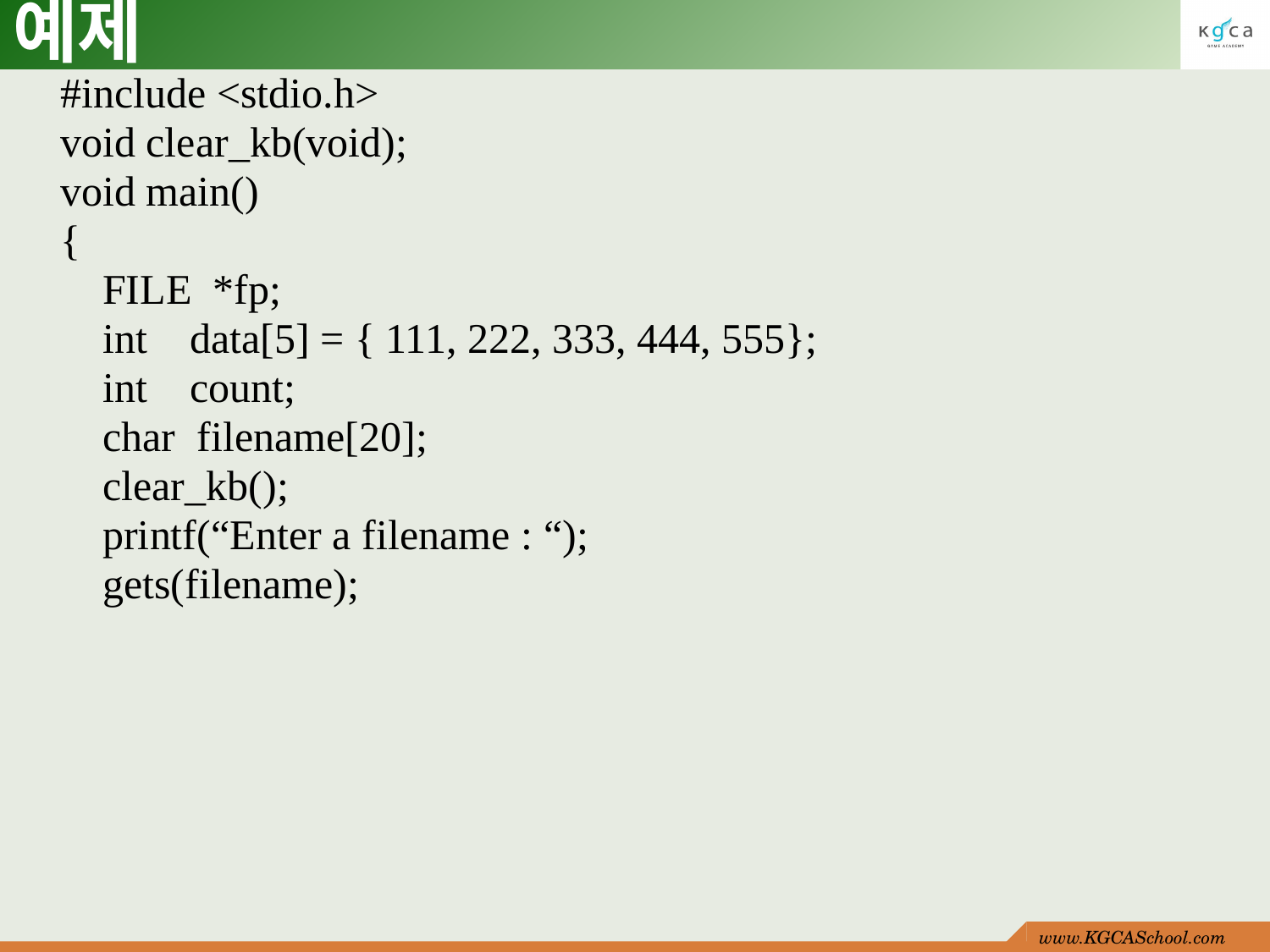

# 예제
#include <stdio.h>
void clear_kb(void);
void main()
{
    FILE  *fp;
    int    data[5] = { 111, 222, 333, 444, 555};
    int    count;
    char  filename[20];
    clear_kb();
    printf(“Enter a filename : “);
    gets(filename);